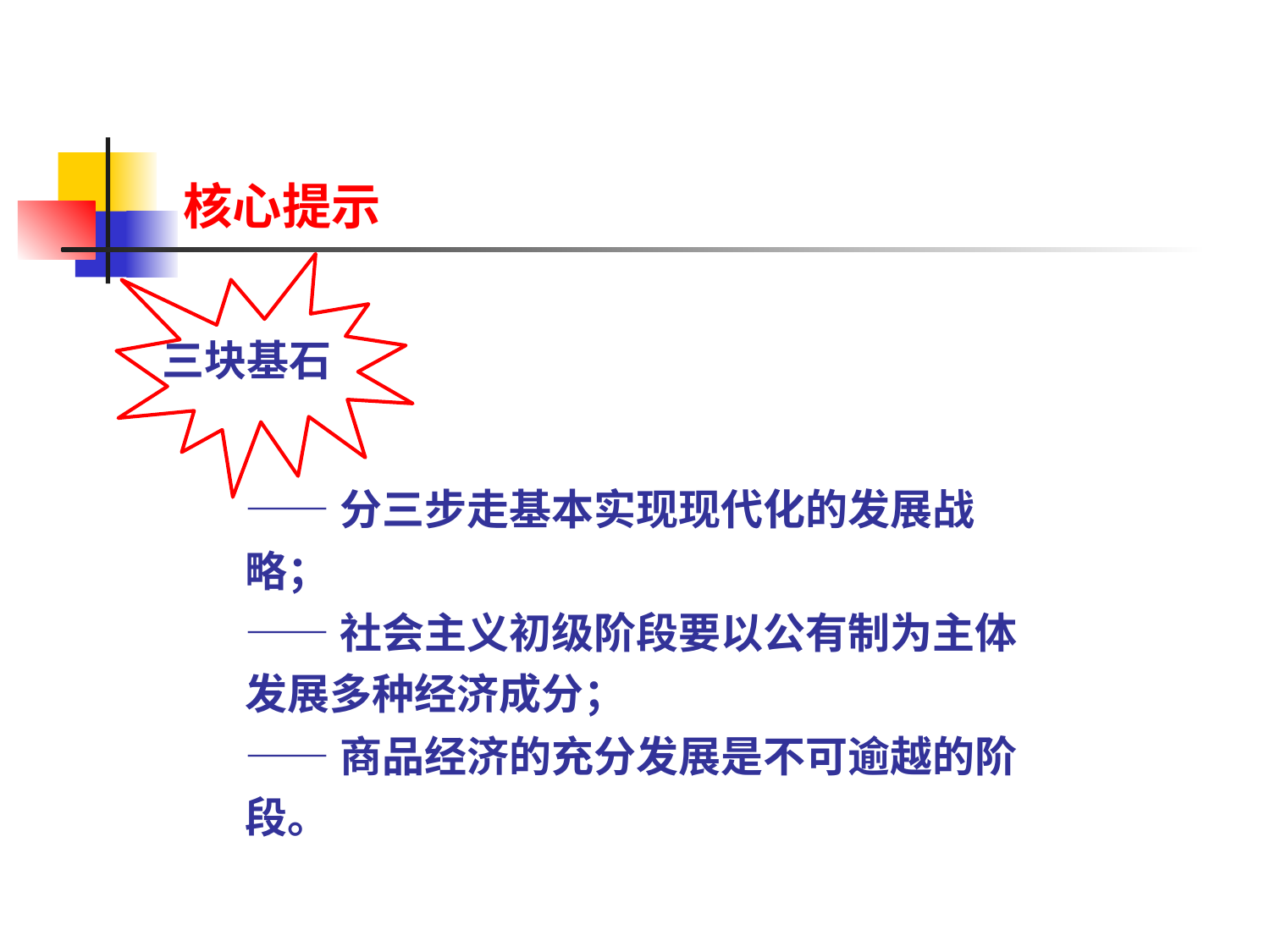

核心提示

三块基石
——分三步走基本实现现代化的发展战略；
——社会主义初级阶段要以公有制为主体发展多种经济成分；
——商品经济的充分发展是不可逾越的阶段。